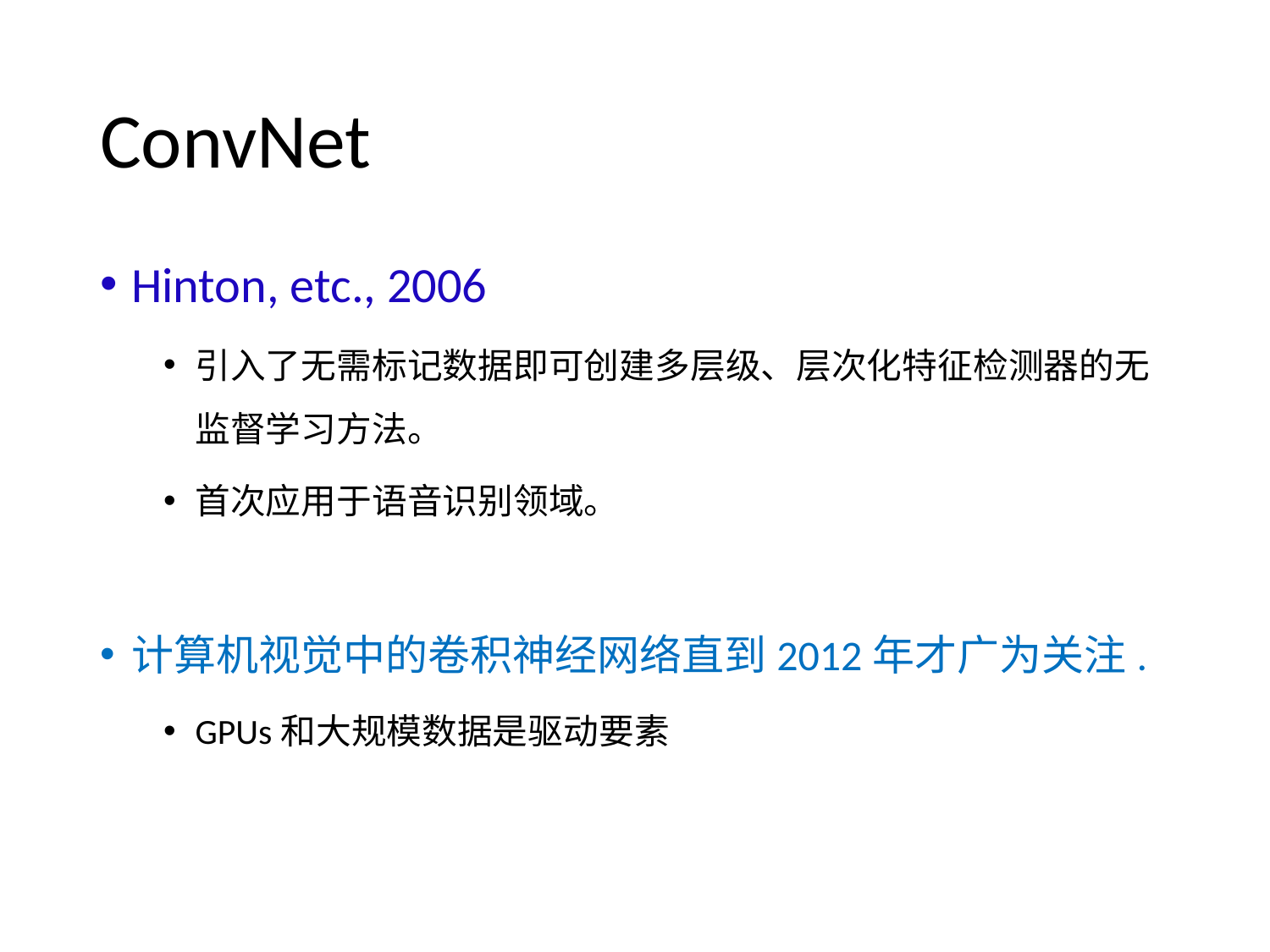

# ConvNet
Hinton, etc., 2006
引入了无需标记数据即可创建多层级、层次化特征检测器的无监督学习方法。
首次应用于语音识别领域。

计算机视觉中的卷积神经网络直到2012年才广为关注.
GPUs和大规模数据是驱动要素